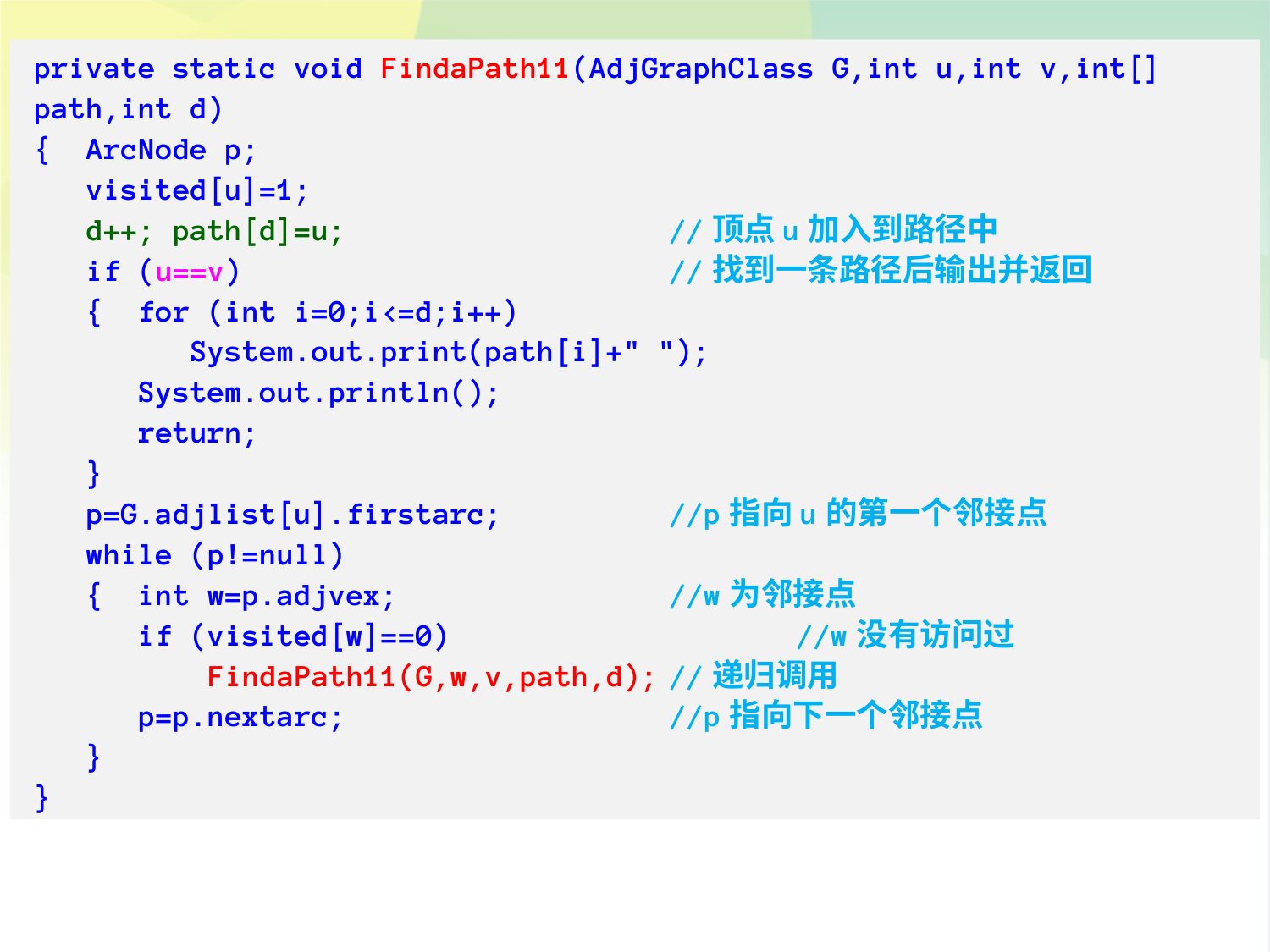

private static void FindaPath11(AdjGraphClass G,int u,int v,int[] path,int d)
{  ArcNode p;
   visited[u]=1;
   d++; path[d]=u;			//顶点u加入到路径中
   if (u==v)				//找到一条路径后输出并返回
   {  for (int i=0;i<=d;i++)
         System.out.print(path[i]+" ");
      System.out.println();
      return;
   }
   p=G.adjlist[u].firstarc;		//p指向u的第一个邻接点
   while (p!=null)
   {  int w=p.adjvex;			//w为邻接点
      if (visited[w]==0)			//w没有访问过
          FindaPath11(G,w,v,path,d);	//递归调用
      p=p.nextarc;			//p指向下一个邻接点
   }
}